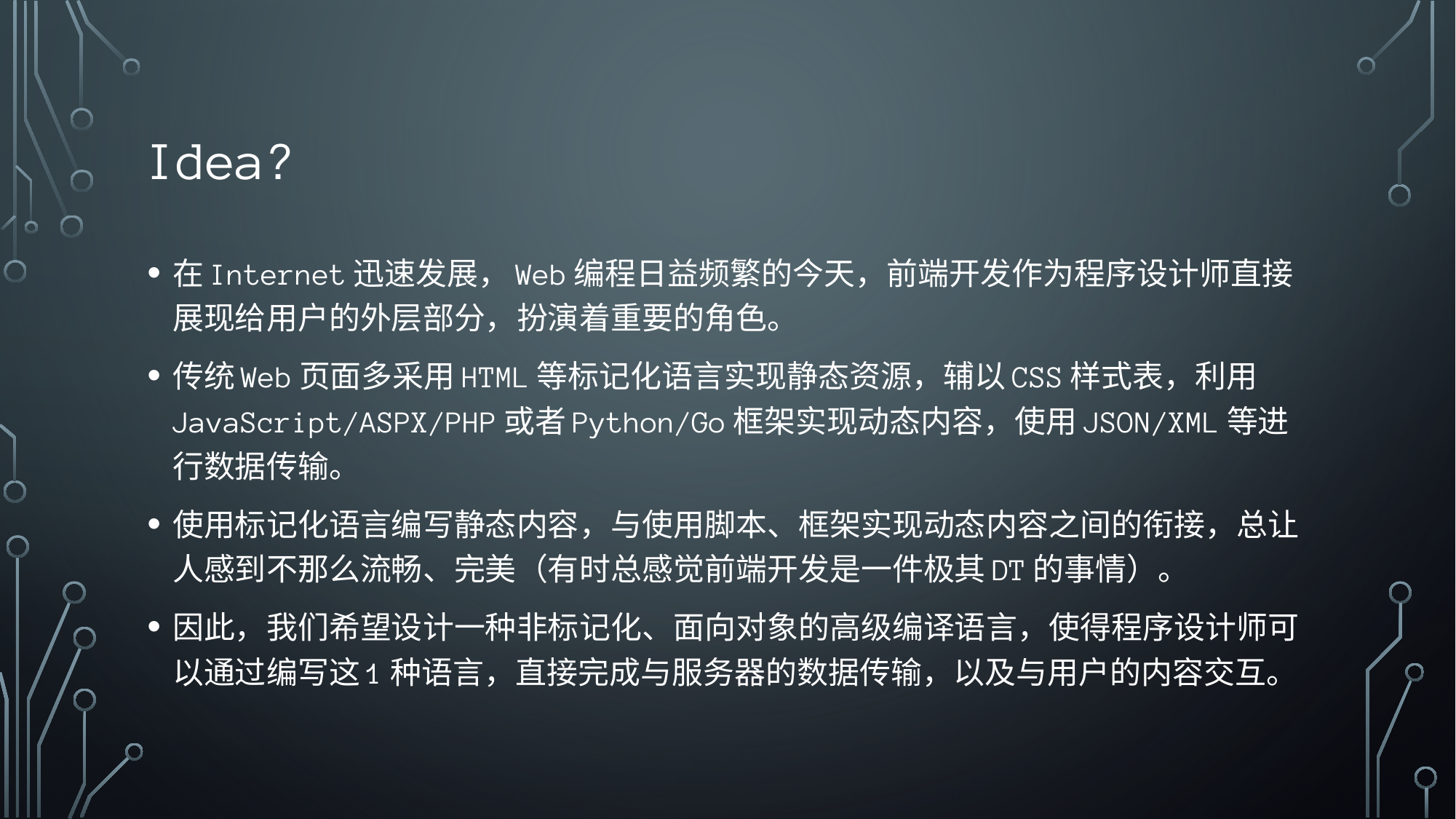

# Idea?
在Internet迅速发展，Web编程日益频繁的今天，前端开发作为程序设计师直接展现给用户的外层部分，扮演着重要的角色。
传统Web页面多采用HTML等标记化语言实现静态资源，辅以CSS样式表，利用JavaScript/ASPX/PHP或者Python/Go框架实现动态内容，使用JSON/XML等进行数据传输。
使用标记化语言编写静态内容，与使用脚本、框架实现动态内容之间的衔接，总让人感到不那么流畅、完美（有时总感觉前端开发是一件极其DT的事情）。
因此，我们希望设计一种非标记化、面向对象的高级编译语言，使得程序设计师可以通过编写这1种语言，直接完成与服务器的数据传输，以及与用户的内容交互。